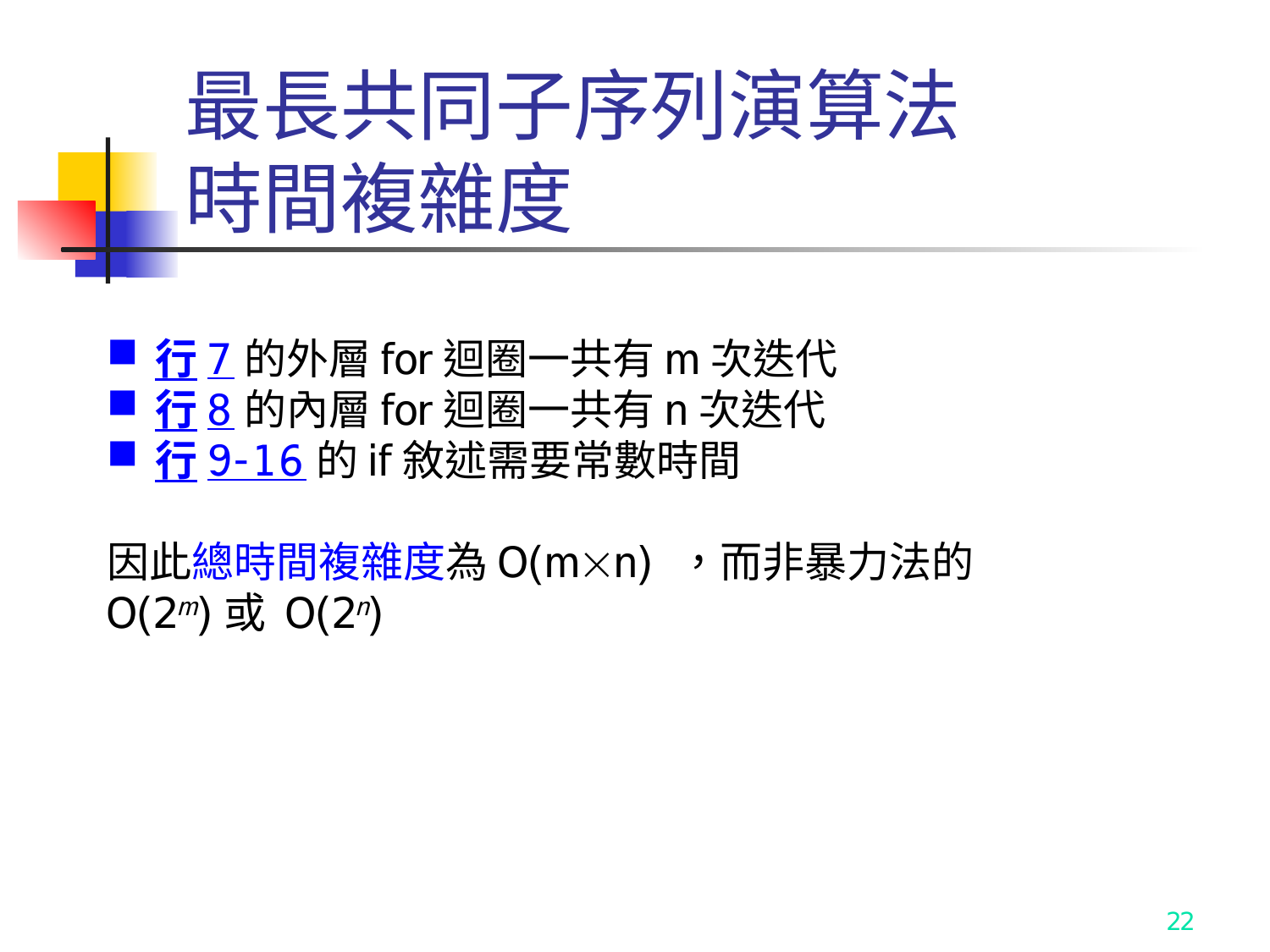

最長共同子序列演算法
時間複雜度

行7的外層for迴圈一共有m次迭代
行8的內層for迴圈一共有n次迭代
行9-16的if敘述需要常數時間

因此總時間複雜度為O(m×n) ，而非暴力法的 O(2m)或 O(2n)
22